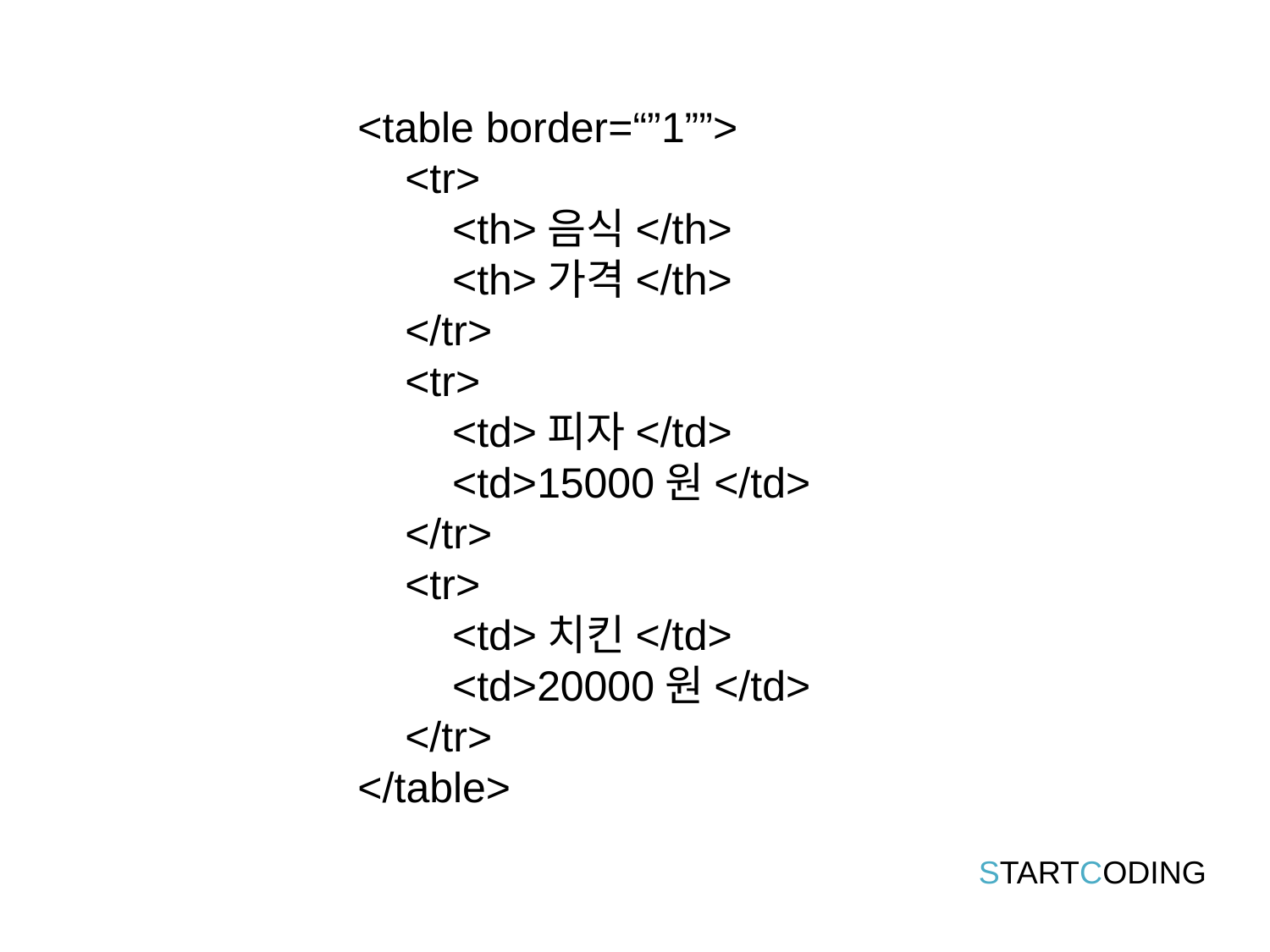

# <table border=“”1””> <tr> <th>음식</th> <th>가격</th> </tr> <tr> <td>피자</td> <td>15000원</td> </tr> <tr> <td>치킨</td> <td>20000원</td> </tr> </table>
STARTCODING